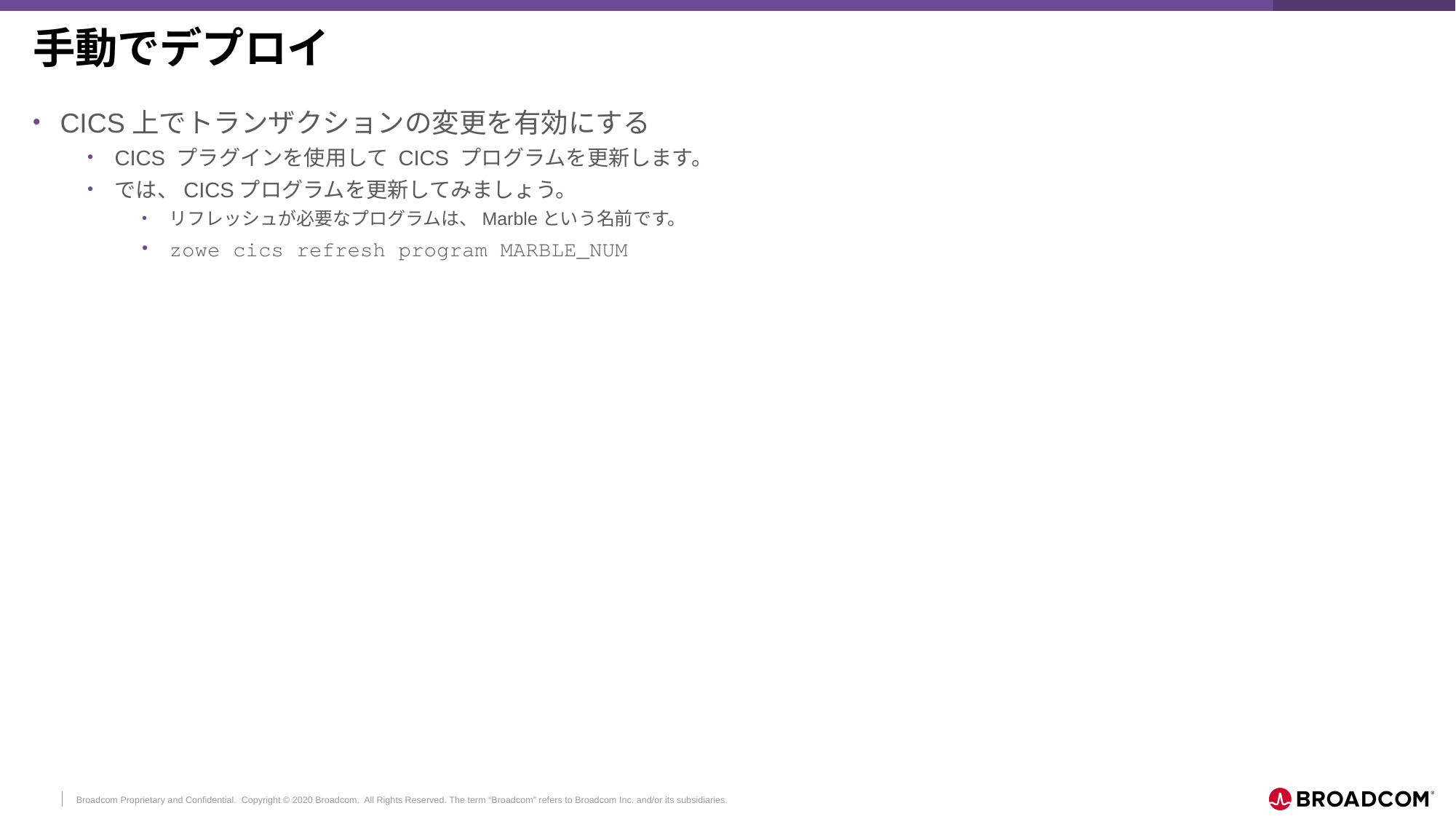

# 手動でデプロイ
CICS上でトランザクションの変更を有効にする
CICS プラグインを使用して CICS プログラムを更新します。
では、CICSプログラムを更新してみましょう。
リフレッシュが必要なプログラムは、Marbleという名前です。
zowe cics refresh program MARBLE_NUM